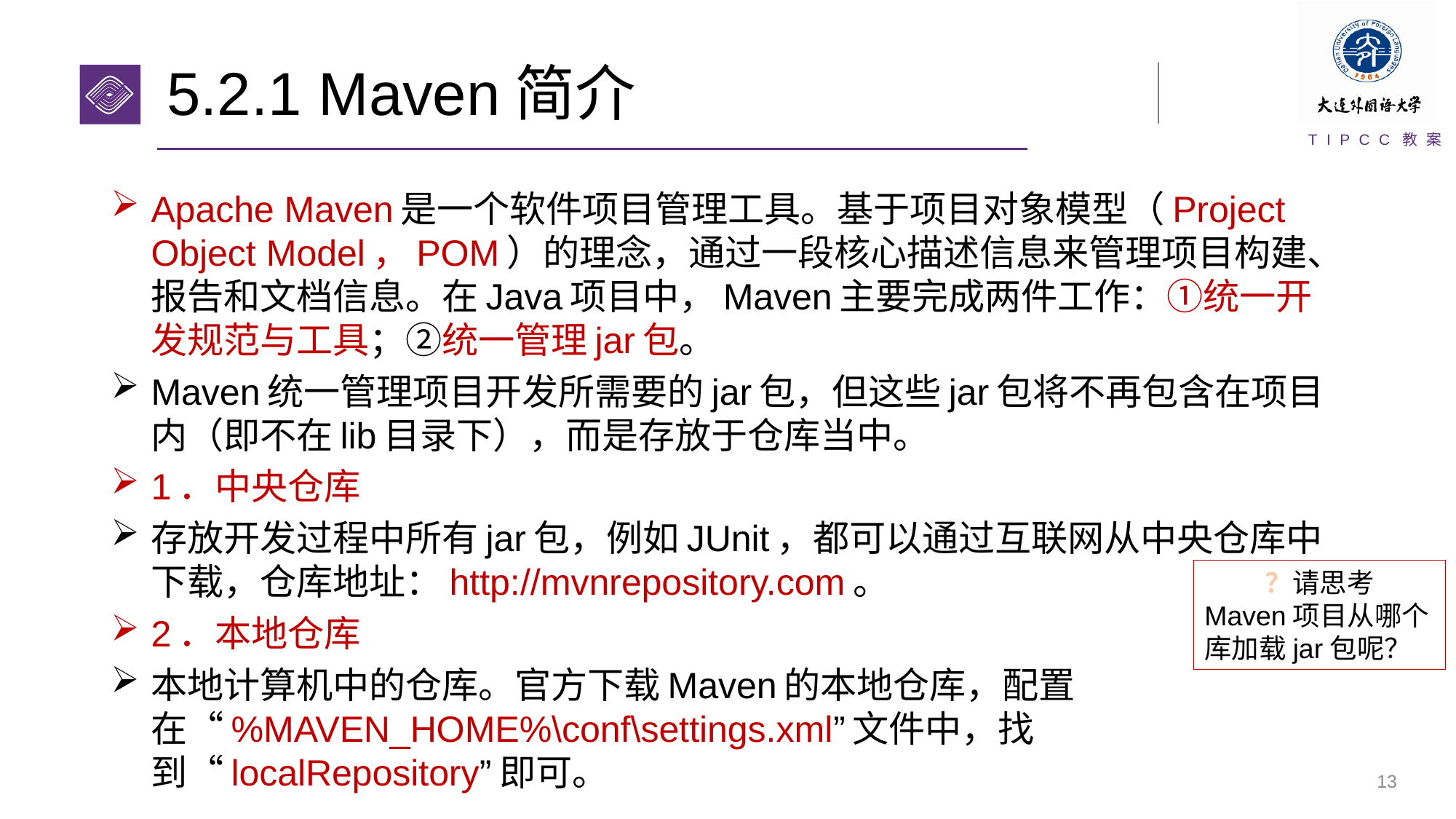

# 5.2.1 Maven简介
Apache Maven是一个软件项目管理工具。基于项目对象模型（Project Object Model，POM）的理念，通过一段核心描述信息来管理项目构建、报告和文档信息。在Java项目中，Maven主要完成两件工作：①统一开发规范与工具；②统一管理jar包。
Maven统一管理项目开发所需要的jar包，但这些jar包将不再包含在项目内（即不在lib目录下），而是存放于仓库当中。
1．中央仓库
存放开发过程中所有jar包，例如JUnit，都可以通过互联网从中央仓库中下载，仓库地址：http://mvnrepository.com。
2．本地仓库
本地计算机中的仓库。官方下载Maven的本地仓库，配置在“%MAVEN_HOME%\conf\settings.xml”文件中，找到“localRepository”即可。

？请思考
Maven项目从哪个库加载jar包呢？
13